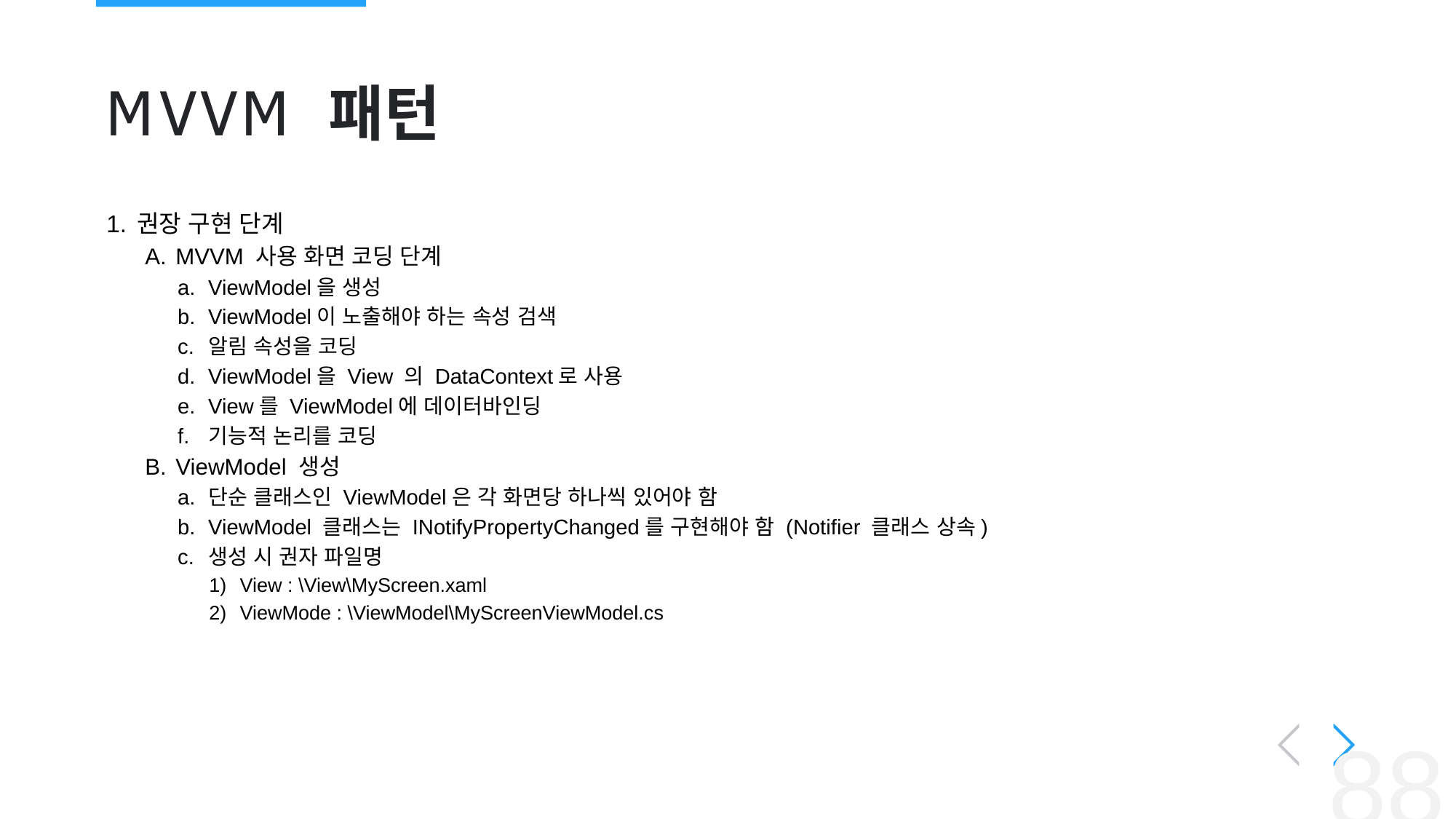

# MVVM 패턴
권장 구현 단계
MVVM 사용 화면 코딩 단계
ViewModel을 생성
ViewModel이 노출해야 하는 속성 검색
알림 속성을 코딩
ViewModel을 View 의 DataContext로 사용
View를 ViewModel에 데이터바인딩
기능적 논리를 코딩
ViewModel 생성
단순 클래스인 ViewModel은 각 화면당 하나씩 있어야 함
ViewModel 클래스는 INotifyPropertyChanged를 구현해야 함 (Notifier 클래스 상속)
생성 시 권자 파일명
View : \View\MyScreen.xaml
ViewMode : \ViewModel\MyScreenViewModel.cs
88